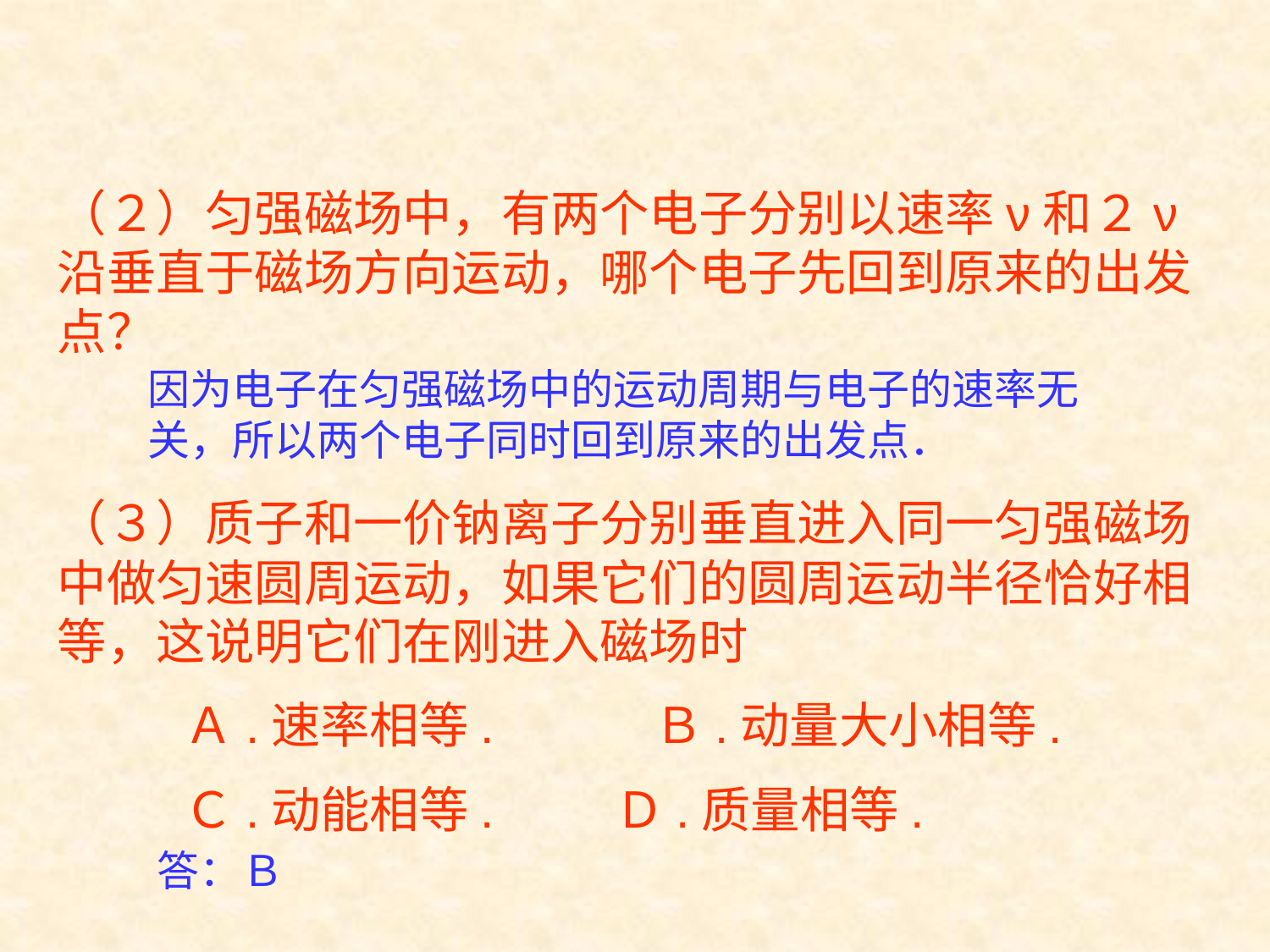

（２）匀强磁场中，有两个电子分别以速率ν和２ν沿垂直于磁场方向运动，哪个电子先回到原来的出发点？
因为电子在匀强磁场中的运动周期与电子的速率无关，所以两个电子同时回到原来的出发点．
（３）质子和一价钠离子分别垂直进入同一匀强磁场中做匀速圆周运动，如果它们的圆周运动半径恰好相等，这说明它们在刚进入磁场时
	Ａ.速率相等.　　　Ｂ.动量大小相等.
	Ｃ.动能相等.	　Ｄ.质量相等.
答：Ｂ